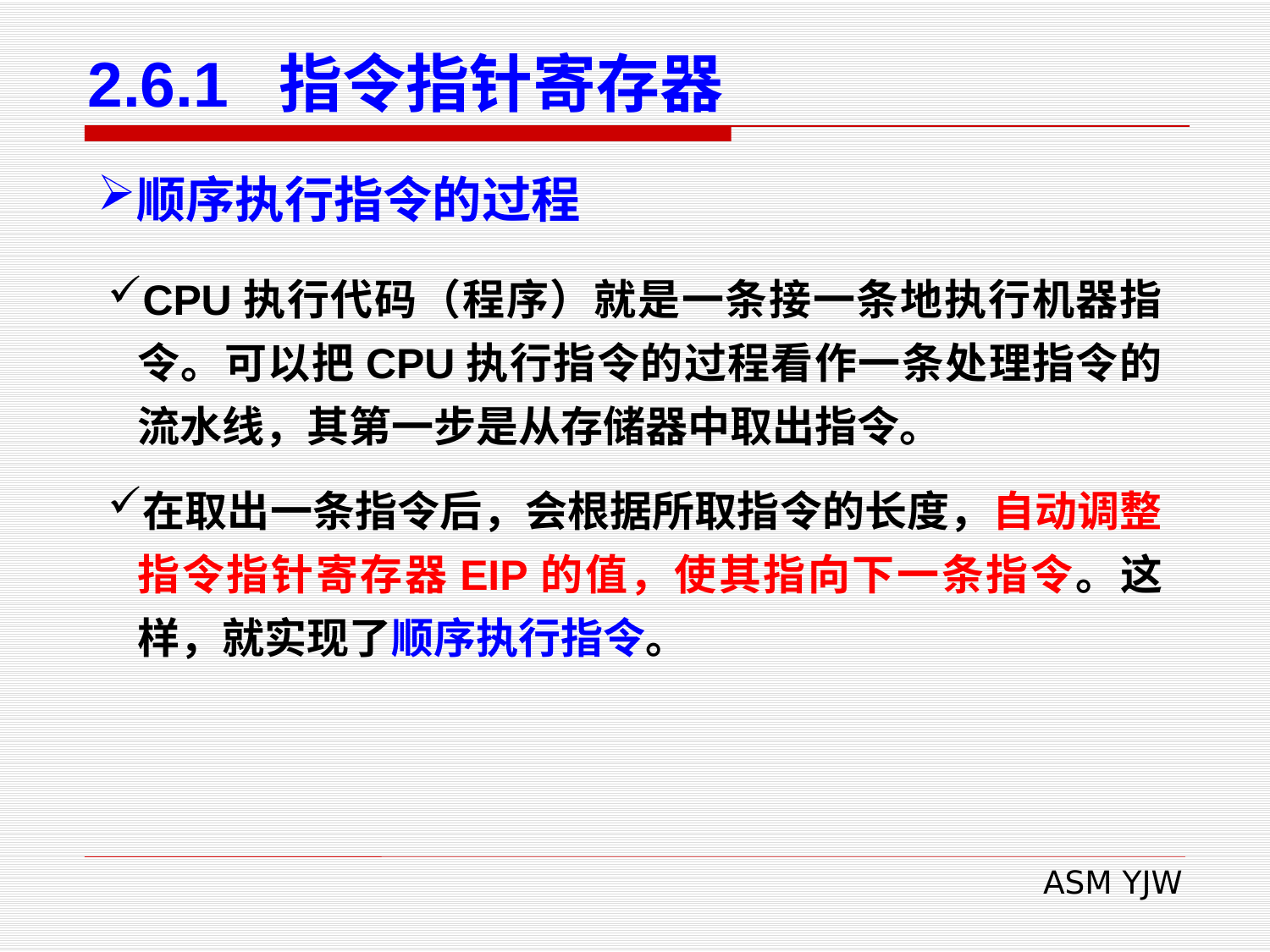

# 2.6.1  指令指针寄存器
顺序执行指令的过程
CPU执行代码（程序）就是一条接一条地执行机器指令。可以把CPU执行指令的过程看作一条处理指令的流水线，其第一步是从存储器中取出指令。
在取出一条指令后，会根据所取指令的长度，自动调整指令指针寄存器EIP的值，使其指向下一条指令。这样，就实现了顺序执行指令。